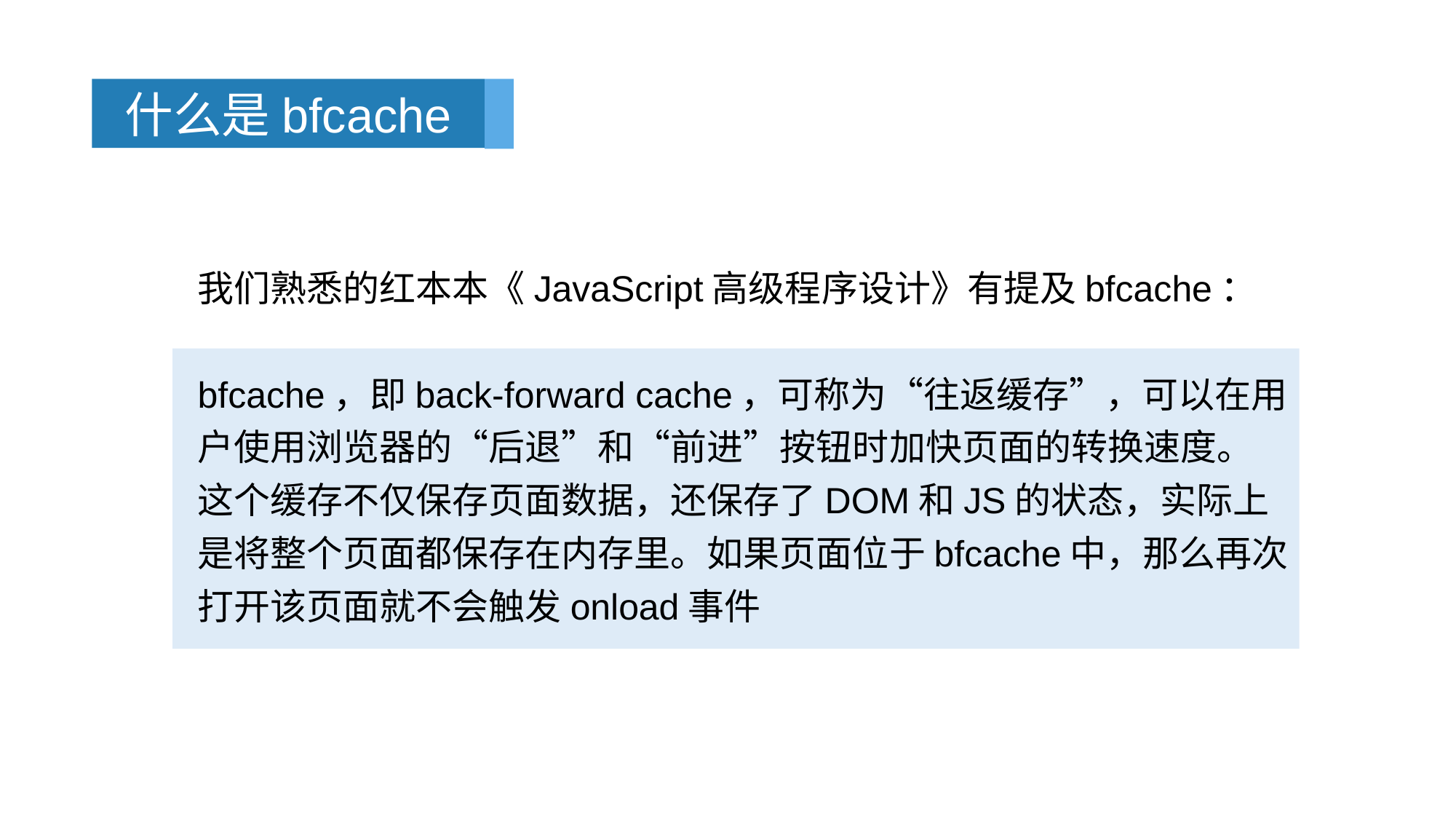

什么是bfcache
我们熟悉的红本本《JavaScript高级程序设计》有提及bfcache：

bfcache，即back-forward cache，可称为“往返缓存”，可以在用户使用浏览器的“后退”和“前进”按钮时加快页面的转换速度。这个缓存不仅保存页面数据，还保存了DOM和JS的状态，实际上是将整个页面都保存在内存里。如果页面位于bfcache中，那么再次打开该页面就不会触发onload事件